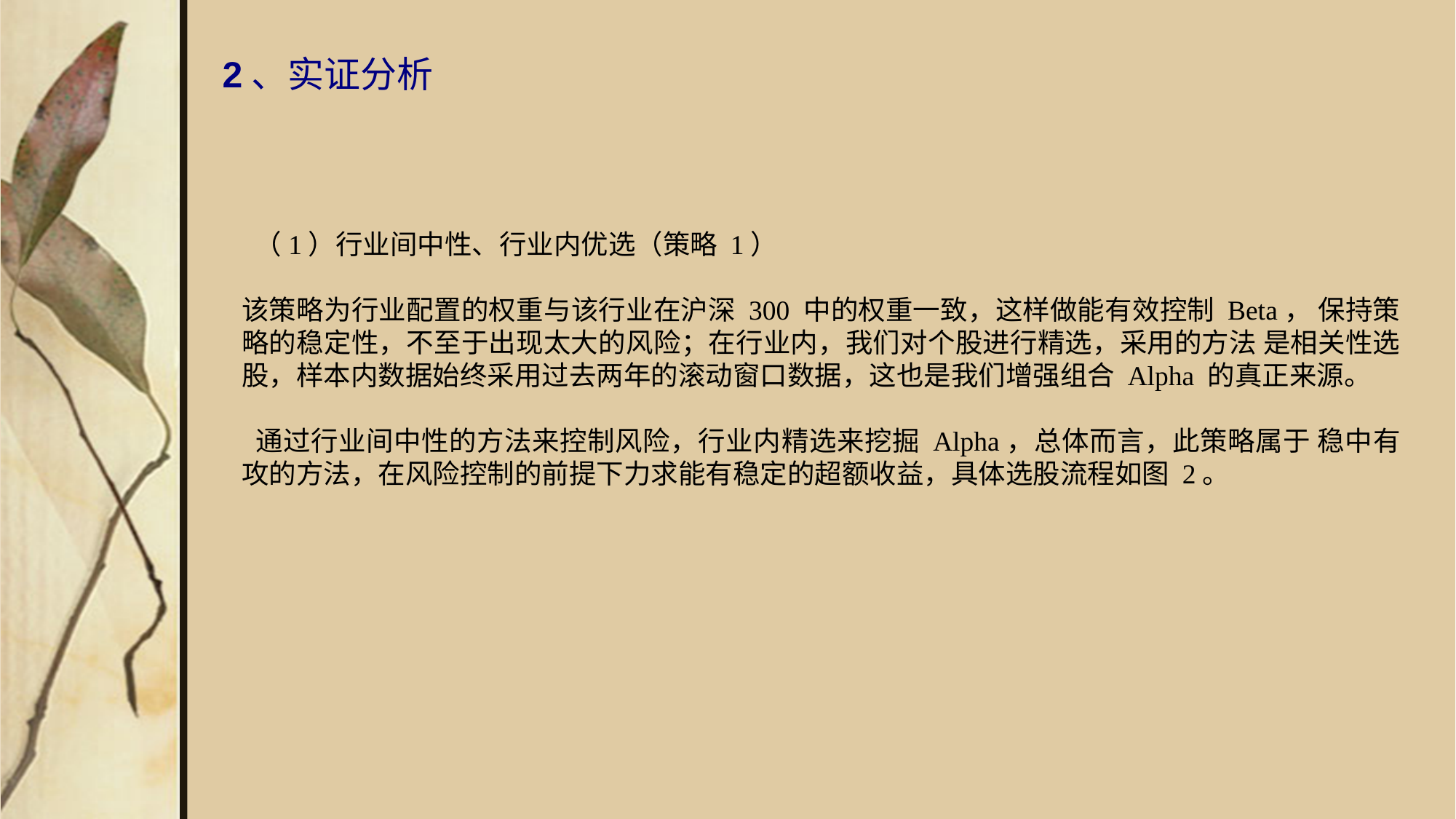

2、实证分析
 （1）行业间中性、行业内优选（策略 1）

该策略为行业配置的权重与该行业在沪深 300 中的权重一致，这样做能有效控制 Beta， 保持策略的稳定性，不至于出现太大的风险；在行业内，我们对个股进行精选，采用的方法 是相关性选股，样本内数据始终采用过去两年的滚动窗口数据，这也是我们增强组合 Alpha 的真正来源。

 通过行业间中性的方法来控制风险，行业内精选来挖掘 Alpha，总体而言，此策略属于 稳中有攻的方法，在风险控制的前提下力求能有稳定的超额收益，具体选股流程如图 2。